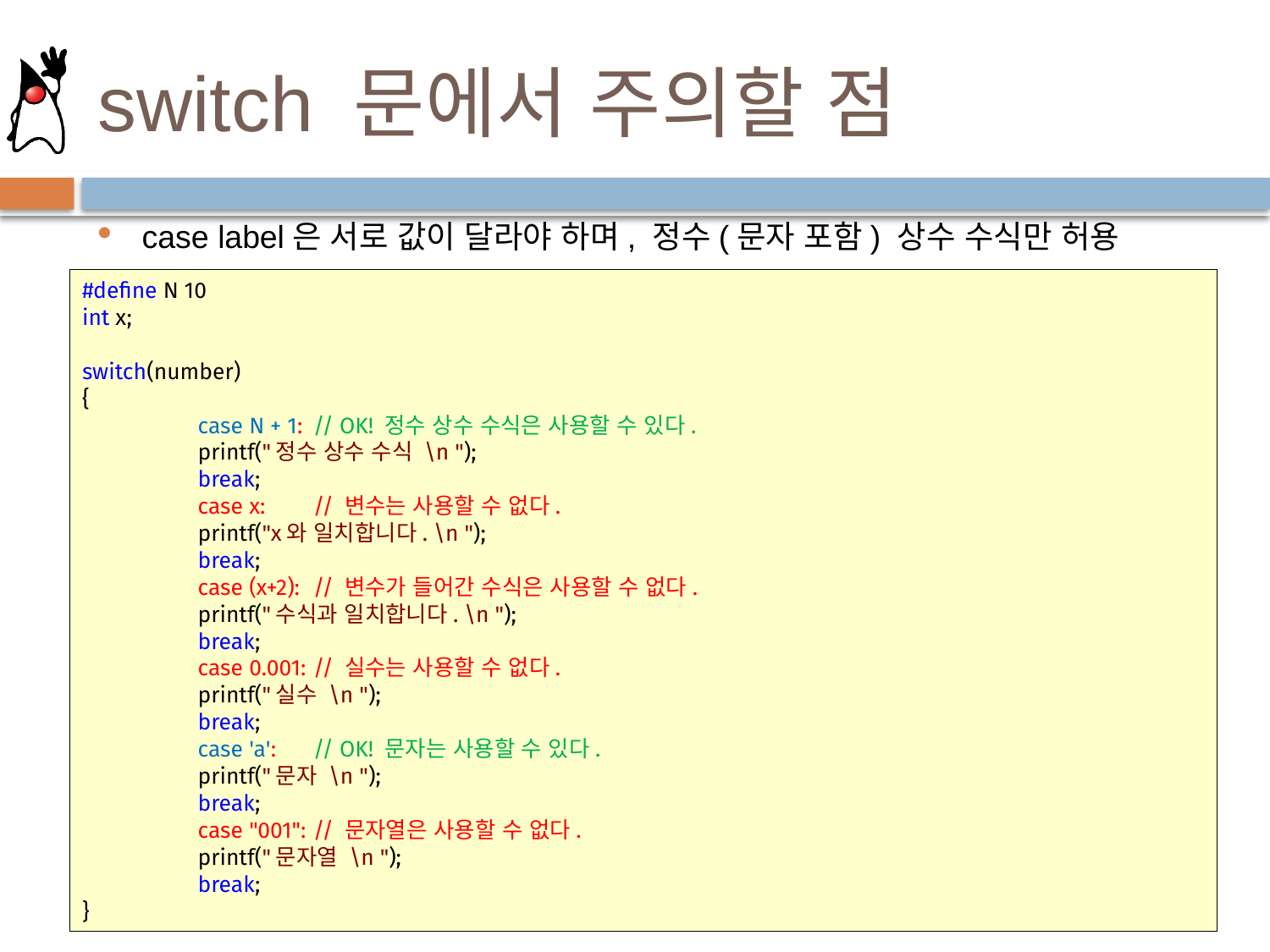

# switch 문에서 주의할 점
case label은 서로 값이 달라야 하며, 정수(문자 포함) 상수 수식만 허용
#define N 10
int x;

switch(number)
{
	case N + 1:		// OK! 정수 상수 수식은 사용할 수 있다.
		printf("정수 상수 수식 \n ");
		break;
	case x:		// 변수는 사용할 수 없다.
		printf("x와 일치합니다. \n ");
		break;
	case (x+2):		// 변수가 들어간 수식은 사용할 수 없다.
		printf("수식과 일치합니다. \n ");
		break;
	case 0.001:		// 실수는 사용할 수 없다.
		printf("실수 \n ");
		break;
	case 'a':		// OK! 문자는 사용할 수 있다.
		printf("문자 \n ");
		break;
	case "001":		// 문자열은 사용할 수 없다.
		printf("문자열 \n ");
		break;
}